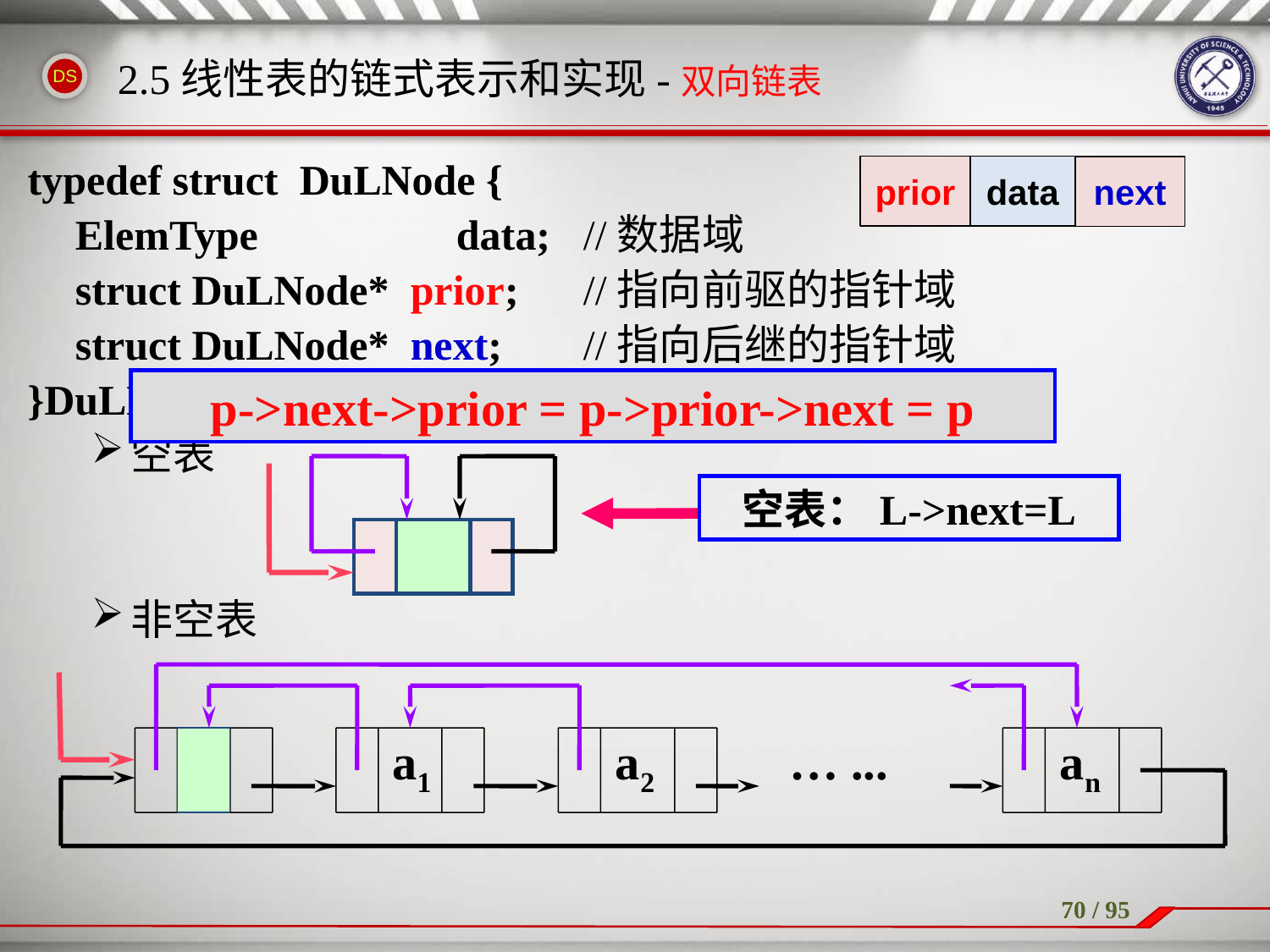

# 2.5线性表的链式表示和实现-双向链表
typedef struct  DuLNode {
	ElemType		data;   	//数据域
	struct DuLNode*  prior;	//指向前驱的指针域
	struct DuLNode*  next;	//指向后继的指针域
}DuLNode, *DuLinkList;
空表

非空表

prior
data
next
p->next->prior = p->prior->next = p

空表：L->next=L

a1               a2           … ...              an